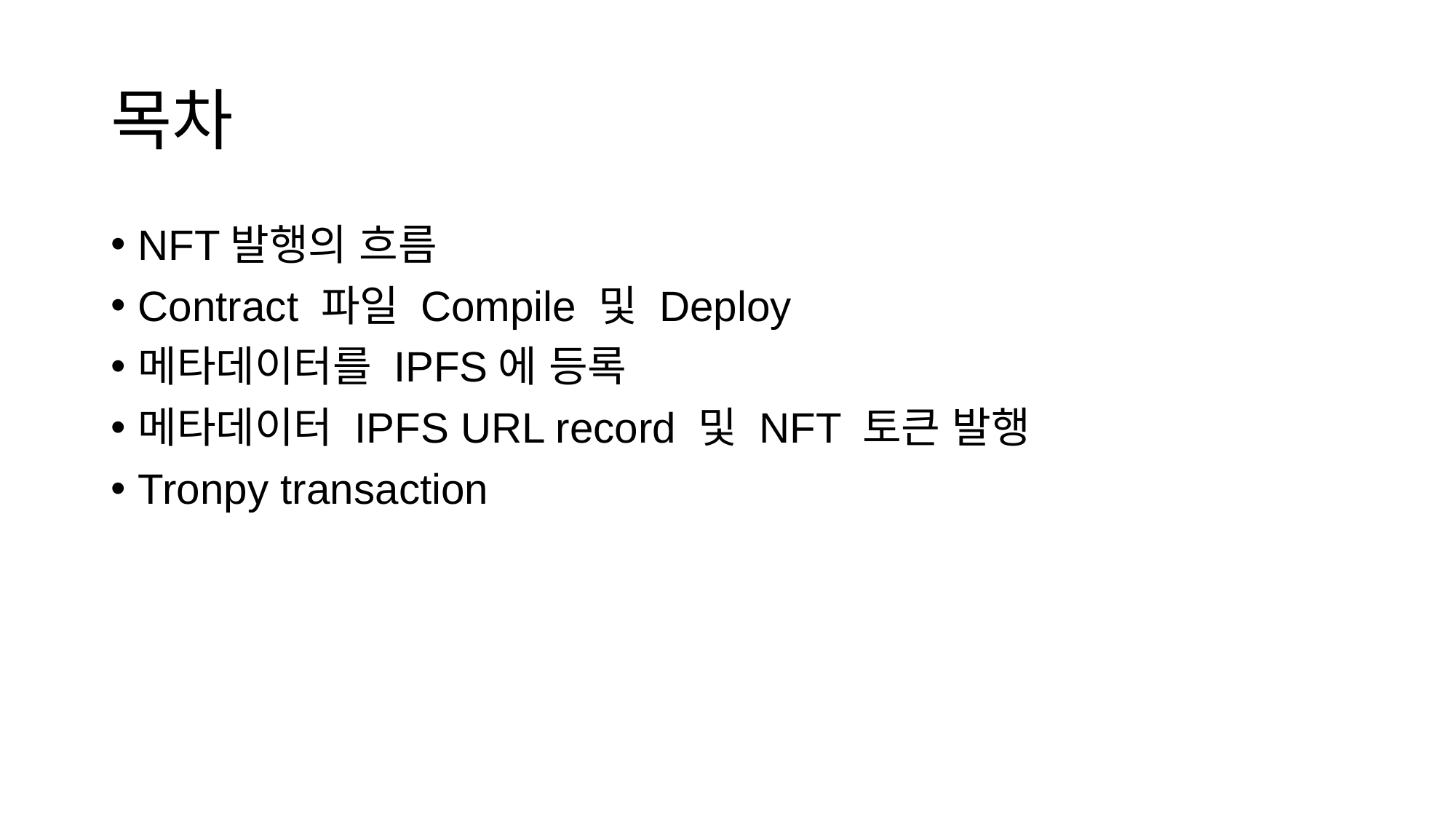

# 목차
NFT발행의 흐름
Contract 파일 Compile 및 Deploy
메타데이터를 IPFS에 등록
메타데이터 IPFS URL record 및 NFT 토큰 발행
Tronpy transaction